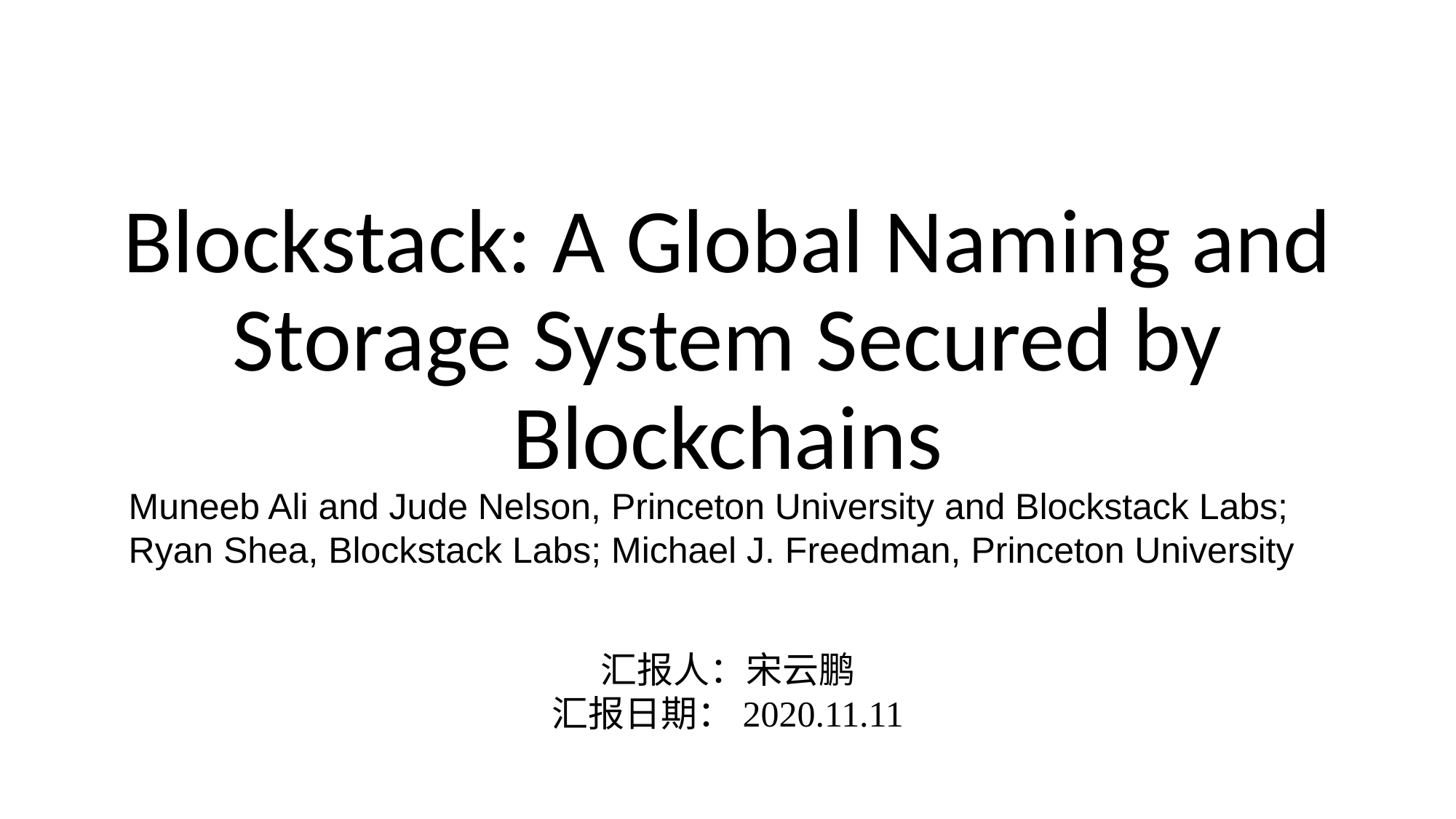

# Blockstack: A Global Naming and Storage System Secured by Blockchains
Muneeb Ali and Jude Nelson, Princeton University and Blockstack Labs;
Ryan Shea, Blockstack Labs; Michael J. Freedman, Princeton University
汇报人：宋云鹏
汇报日期：2020.11.11